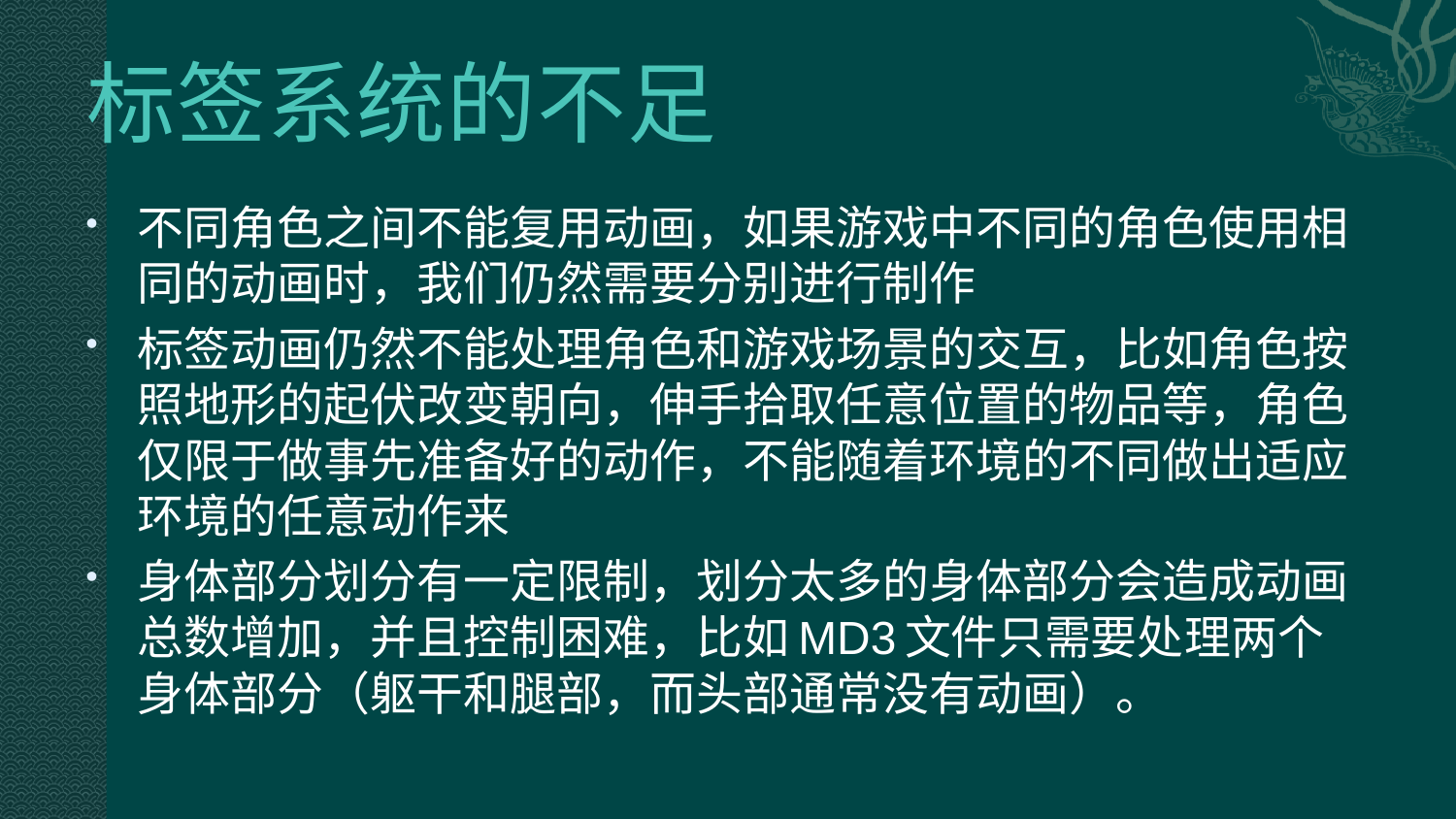

# 标签系统的不足
不同角色之间不能复用动画，如果游戏中不同的角色使用相同的动画时，我们仍然需要分别进行制作
标签动画仍然不能处理角色和游戏场景的交互，比如角色按照地形的起伏改变朝向，伸手拾取任意位置的物品等，角色仅限于做事先准备好的动作，不能随着环境的不同做出适应环境的任意动作来
身体部分划分有一定限制，划分太多的身体部分会造成动画总数增加，并且控制困难，比如MD3文件只需要处理两个身体部分（躯干和腿部，而头部通常没有动画）。